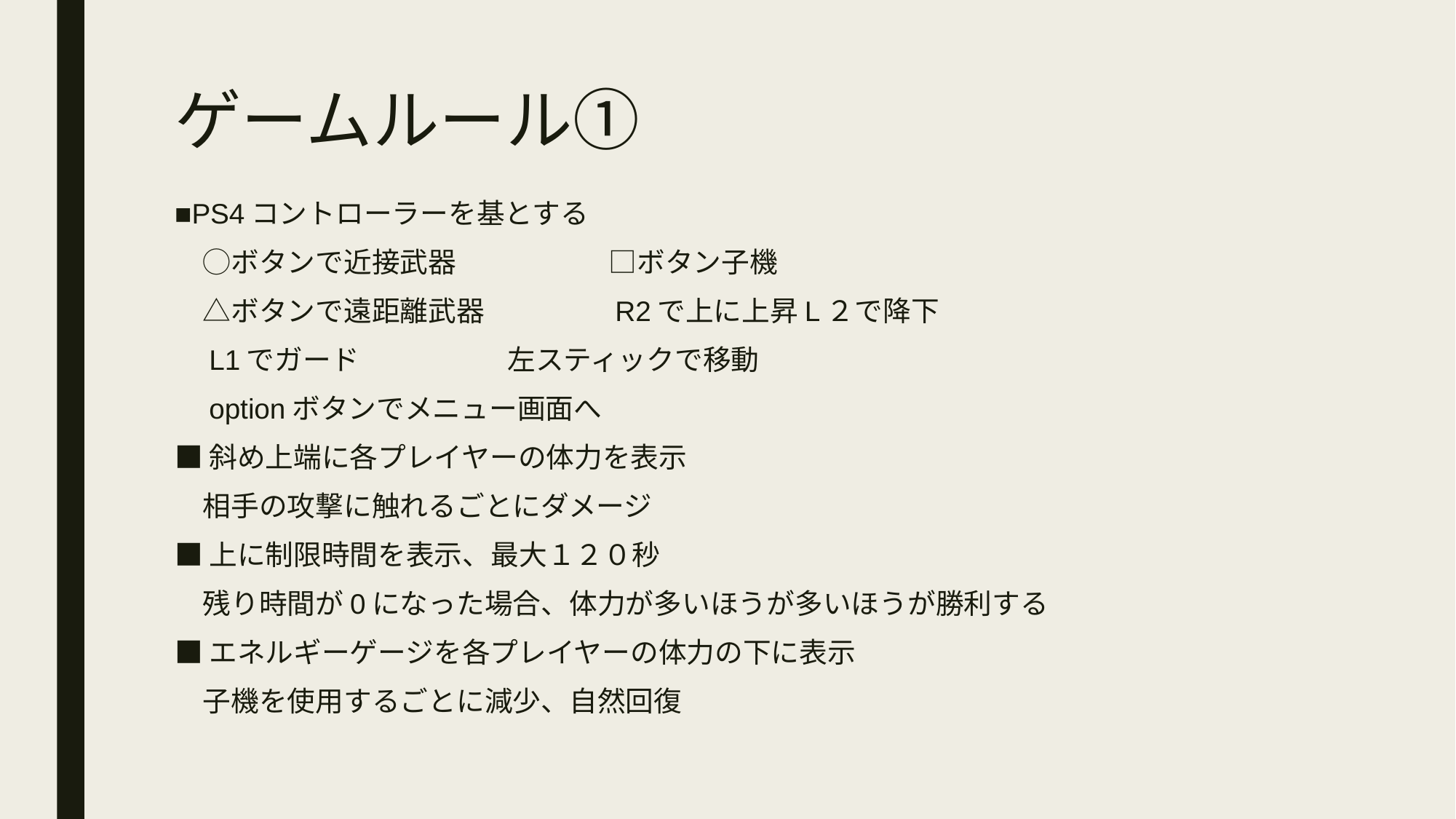

# ゲームルール①
■PS4コントローラーを基とする
　◯ボタンで近接武器	　	　□ボタン子機
　△ボタンで遠距離武器	　R2で上に上昇L２で降下
　L1でガード		　	　左スティックで移動
　optionボタンでメニュー画面へ
■斜め上端に各プレイヤーの体力を表示
　相手の攻撃に触れるごとにダメージ
■上に制限時間を表示、最大１２０秒
　残り時間が0になった場合、体力が多いほうが多いほうが勝利する
■エネルギーゲージを各プレイヤーの体力の下に表示
　子機を使用するごとに減少、自然回復